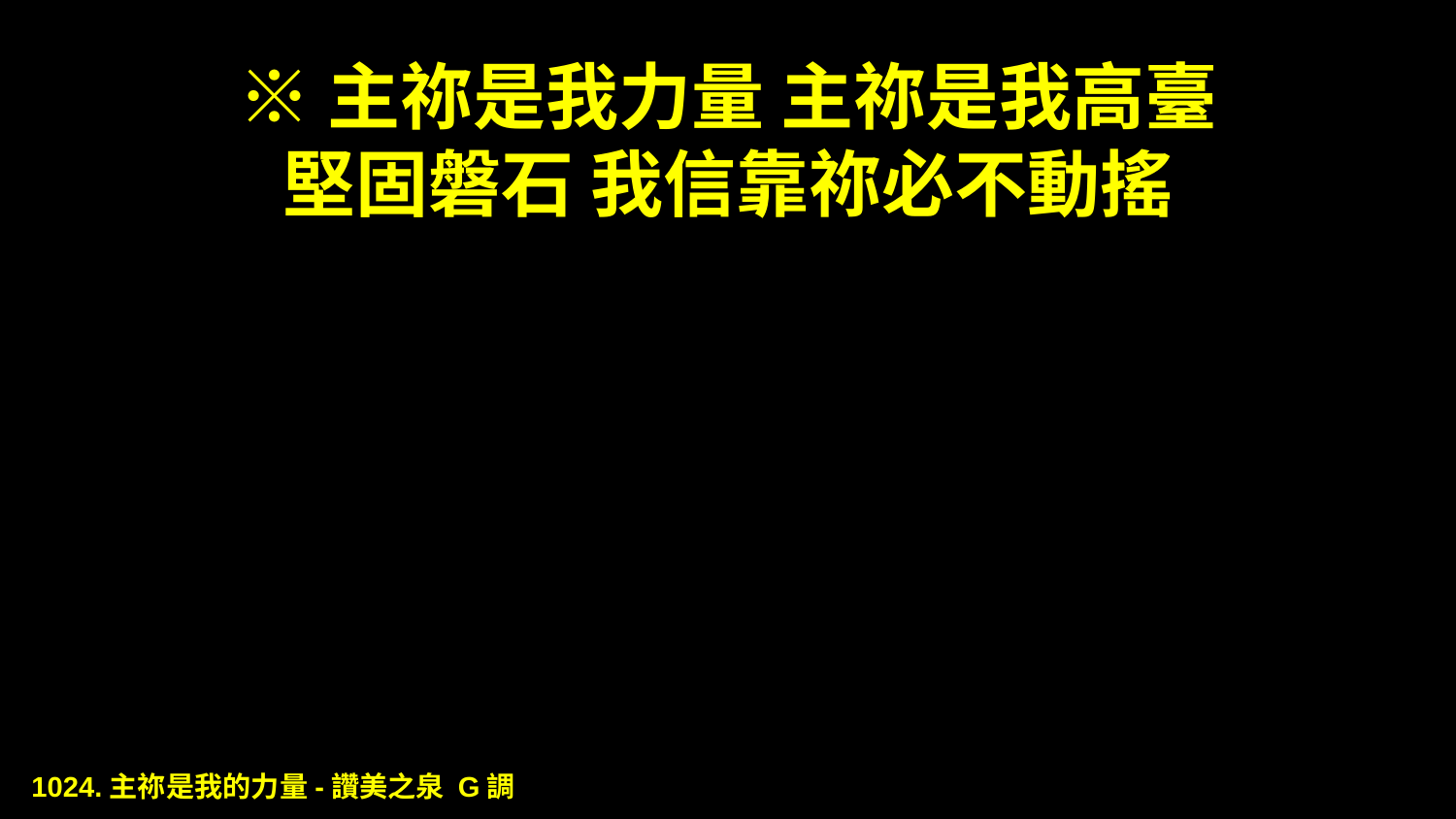

# ※主祢是我力量 主祢是我高臺 堅固磐石 我信靠祢必不動搖
1024.主祢是我的力量-讚美之泉 G調